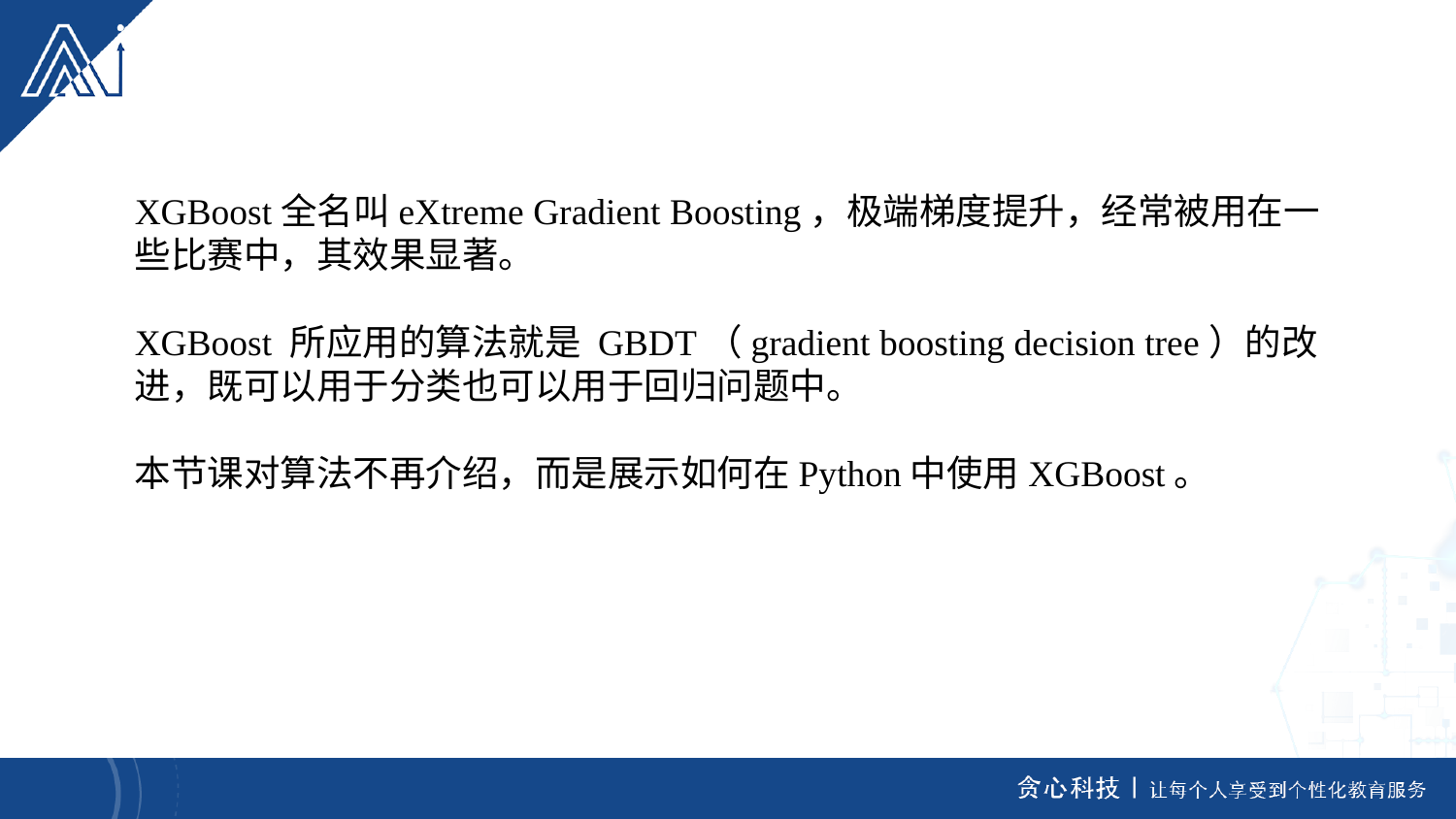

XGBoost全名叫eXtreme Gradient Boosting，极端梯度提升，经常被用在一些比赛中，其效果显著。

XGBoost 所应用的算法就是 GBDT（gradient boosting decision tree）的改进，既可以用于分类也可以用于回归问题中。

本节课对算法不再介绍，而是展示如何在Python中使用XGBoost。